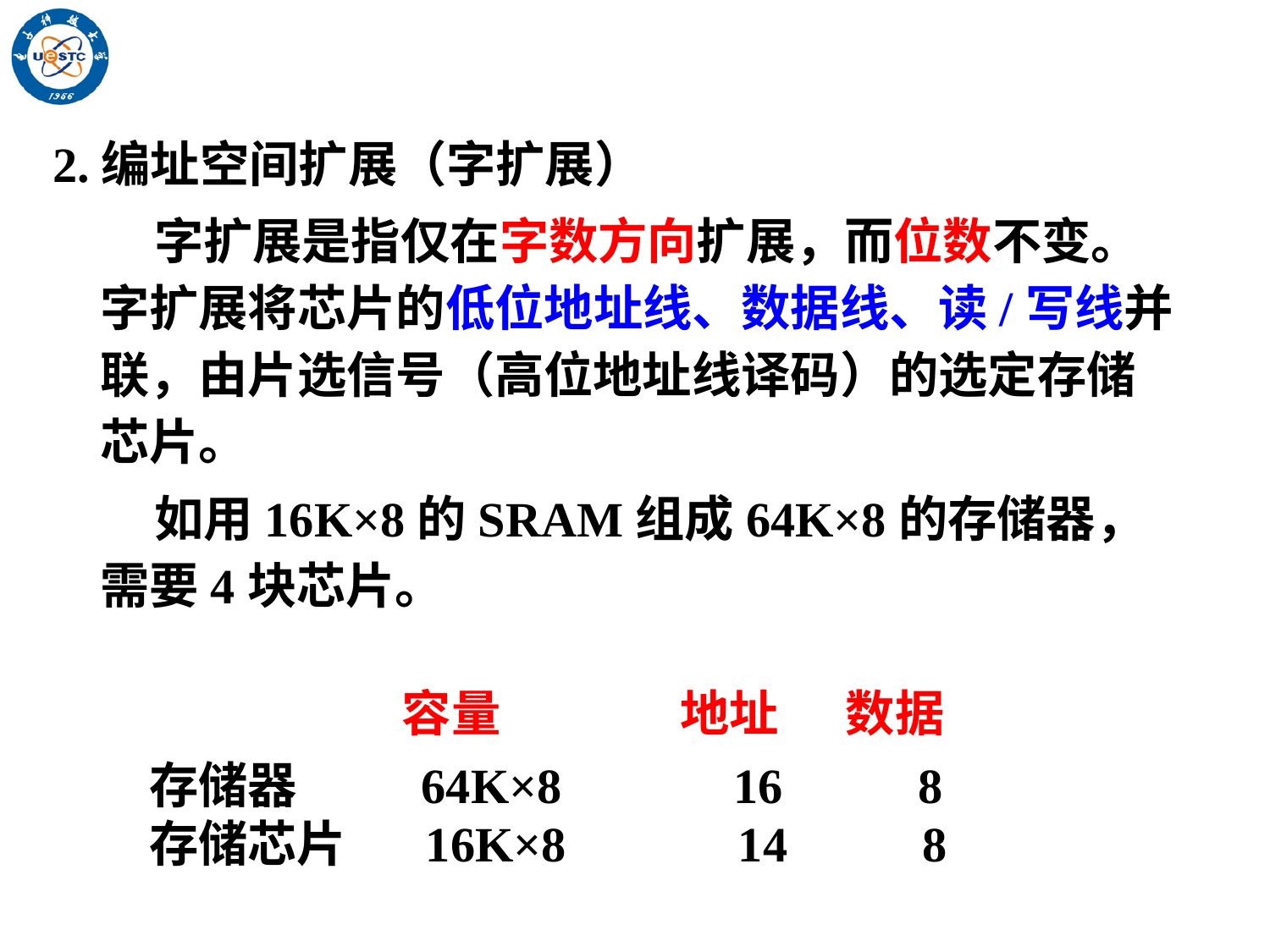

2.编址空间扩展（字扩展）
        字扩展是指仅在字数方向扩展，而位数不变。字扩展将芯片的低位地址线、数据线、读/写线并联，由片选信号（高位地址线译码）的选定存储芯片。
        如用16K×8的SRAM组成64K×8的存储器，需要4块芯片。

                        容量                地址      数据
 存储器          64K×8              16           8
 存储芯片      16K×8              14           8